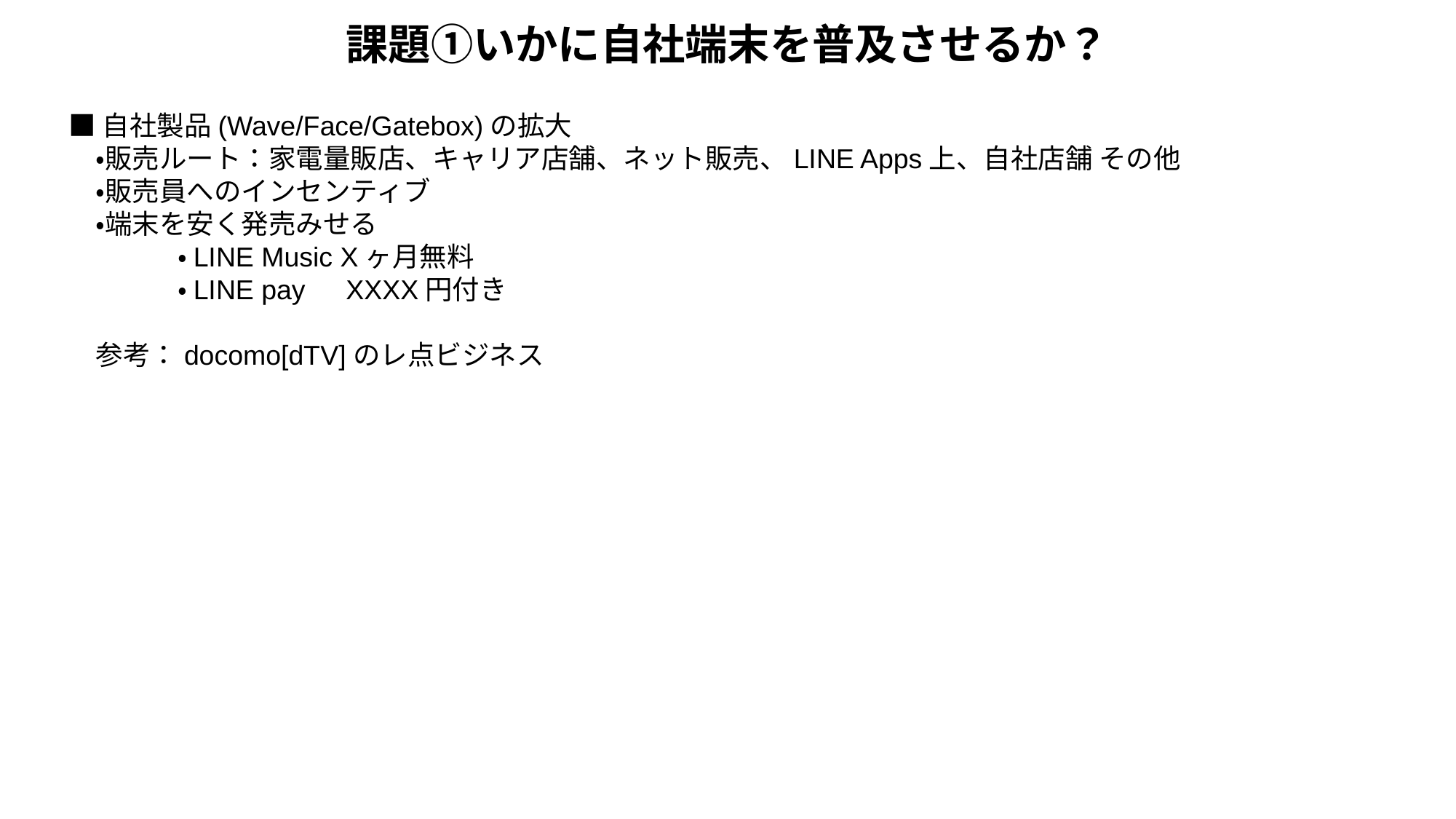

# 課題①いかに自社端末を普及させるか？
■自社製品(Wave/Face/Gatebox)の拡大
　・販売ルート：家電量販店、キャリア店舗、ネット販売、LINE Apps上、自社店舗 その他
　・販売員へのインセンティブ
　・端末を安く発売みせる
　　　　・LINE Music Xヶ月無料
　　　　・LINE pay　XXXX円付き

　参考：docomo[dTV]のレ点ビジネス